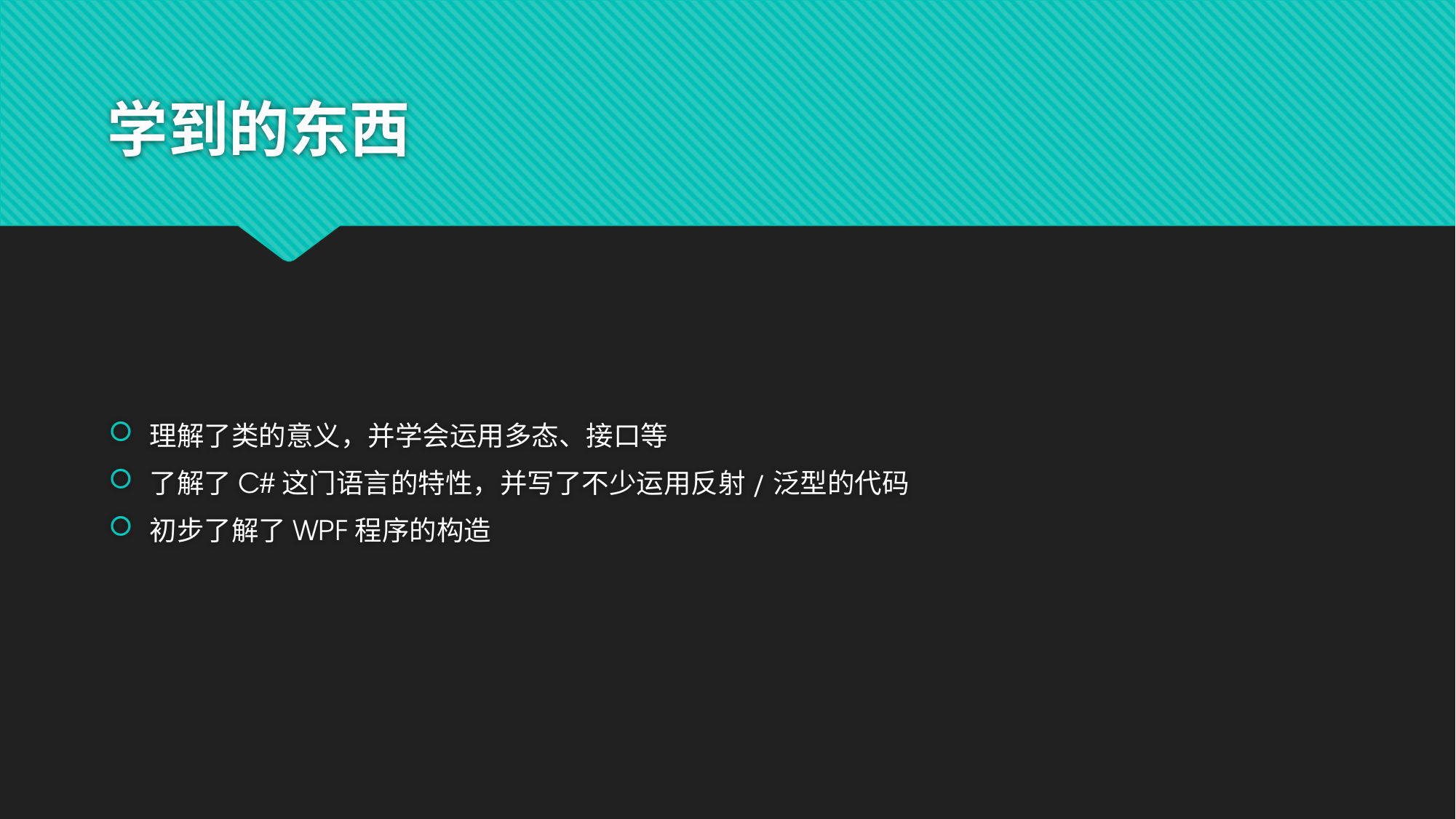

# 学到的东西
理解了类的意义，并学会运用多态、接口等
了解了C#这门语言的特性，并写了不少运用反射/泛型的代码
初步了解了WPF程序的构造